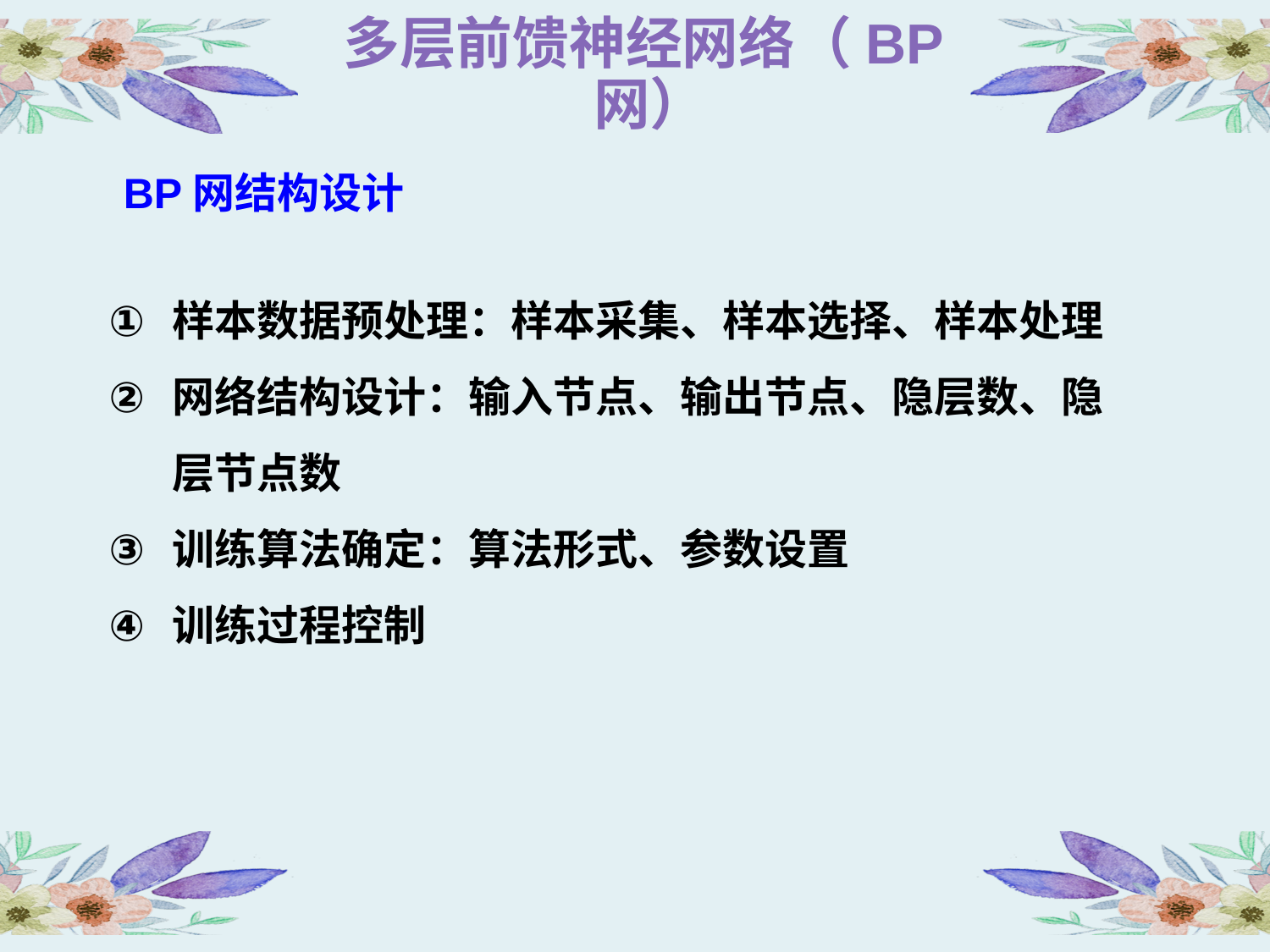

# 多层前馈神经网络（BP网）
  BP网结构设计
样本数据预处理：样本采集、样本选择、样本处理
网络结构设计：输入节点、输出节点、隐层数、隐层节点数
训练算法确定：算法形式、参数设置
训练过程控制

68